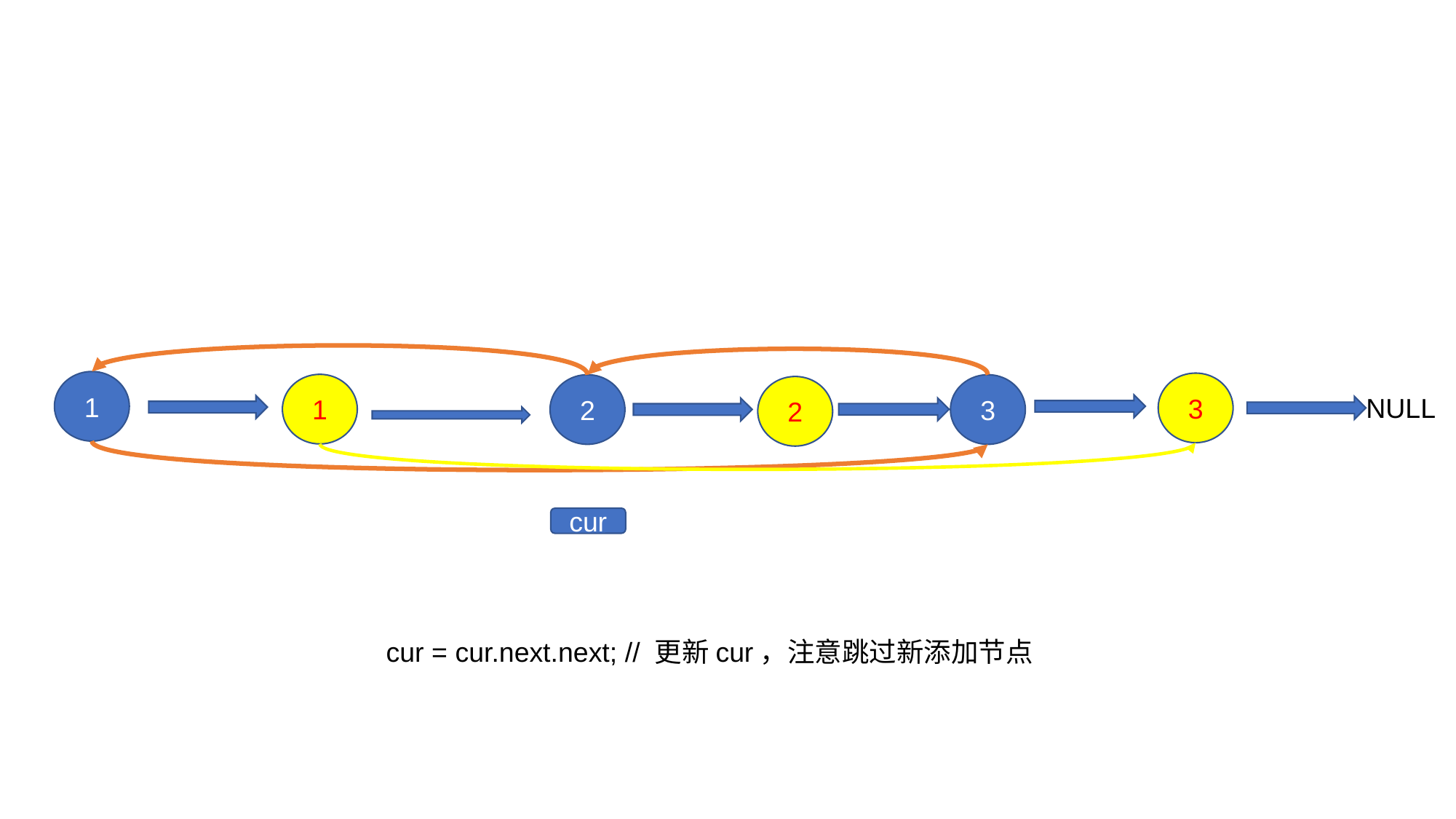

1
3
1
2
3
2
NULL

cur
cur = cur.next.next; // 更新cur，注意跳过新添加节点